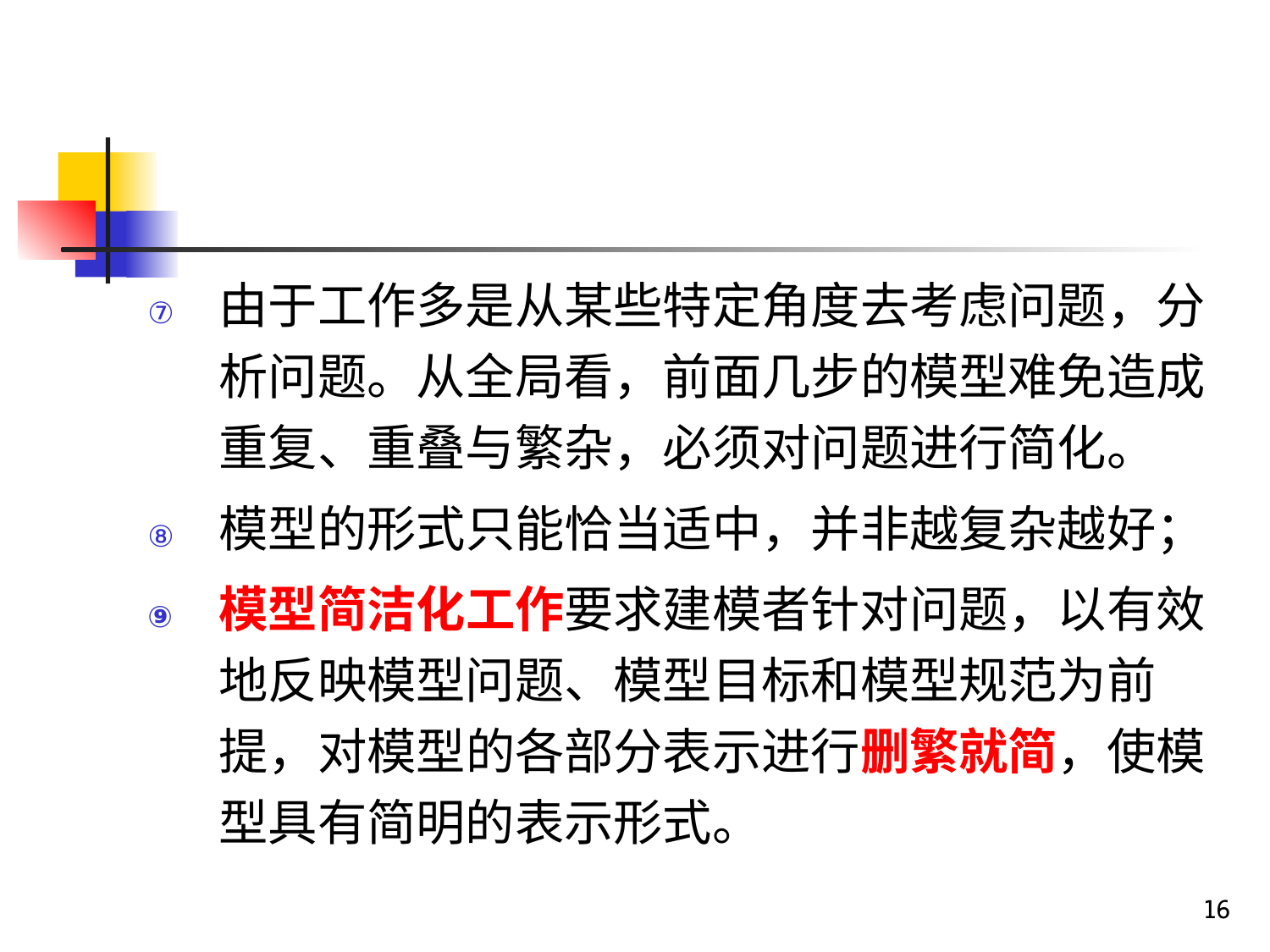

#
由于工作多是从某些特定角度去考虑问题，分析问题。从全局看，前面几步的模型难免造成重复、重叠与繁杂，必须对问题进行简化。
模型的形式只能恰当适中，并非越复杂越好；
模型简洁化工作要求建模者针对问题，以有效地反映模型问题、模型目标和模型规范为前提，对模型的各部分表示进行删繁就简，使模型具有简明的表示形式。

16